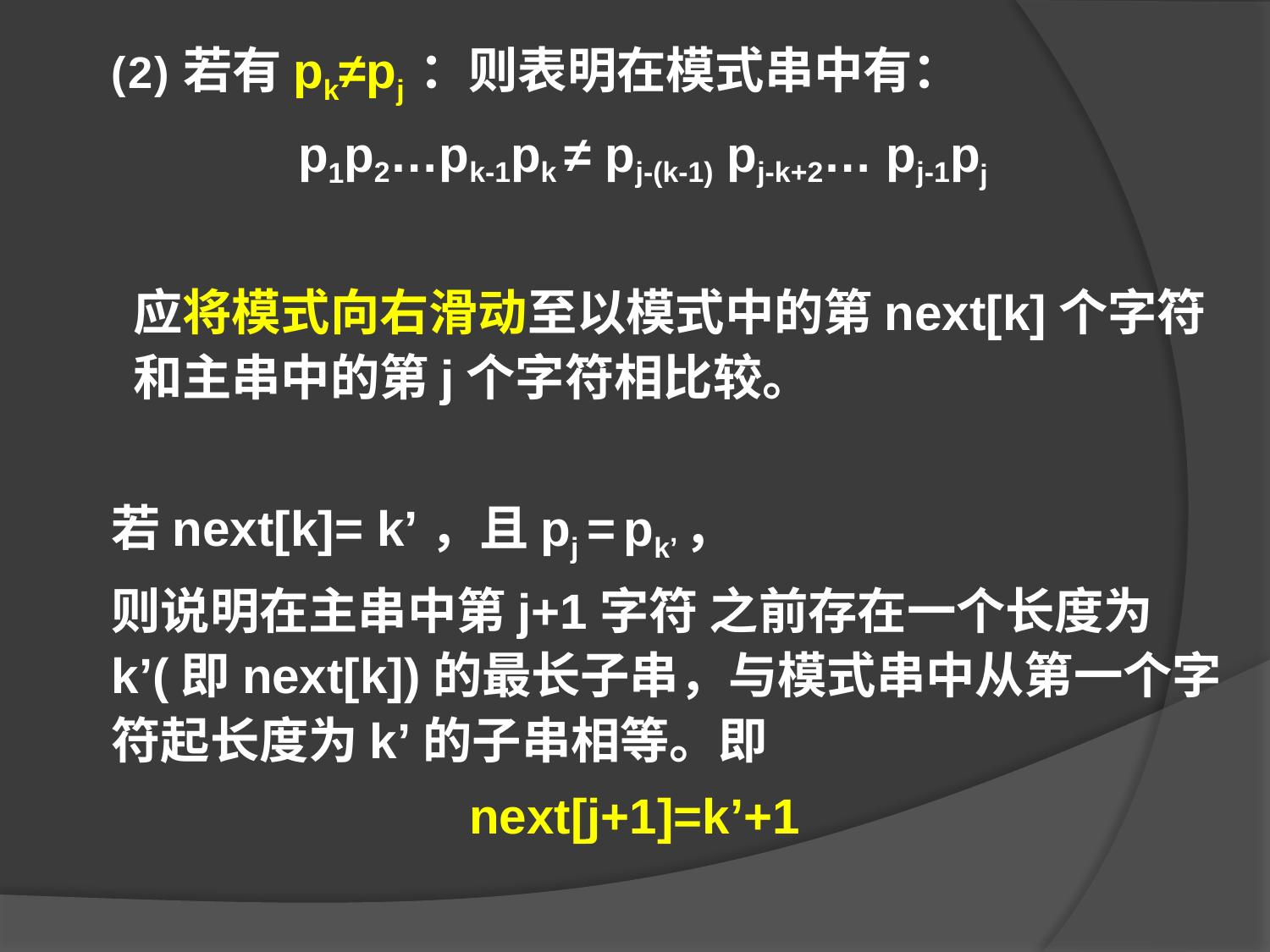

# 若有pk≠pj ：则表明在模式串中有：
            p1p2…pk-1pk ≠ pj-(k-1) pj-k+2… pj-1pj

应将模式向右滑动至以模式中的第next[k]个字符和主串中的第j个字符相比较。

若next[k]= k’，且pj = pk’，
则说明在主串中第j+1字符 之前存在一个长度为k’(即next[k])的最长子串，与模式串中从第一个字符起长度为k’的子串相等。即
                          next[j+1]=k’+1